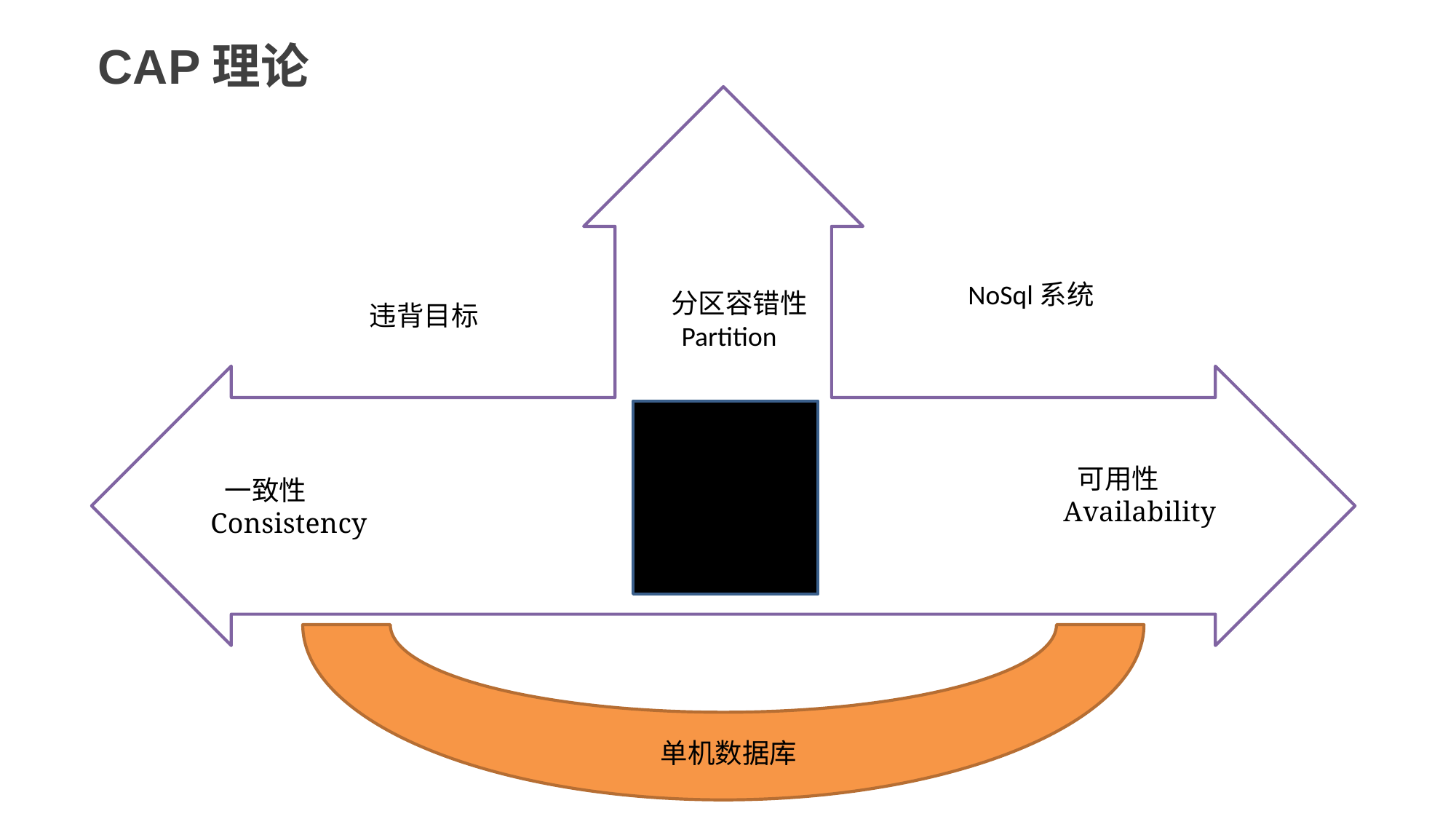

CAP理论
 一致性
Consistency
NoSql系统
 分区容错性
    Partition
违背目标

 可用性
Availability
单机数据库